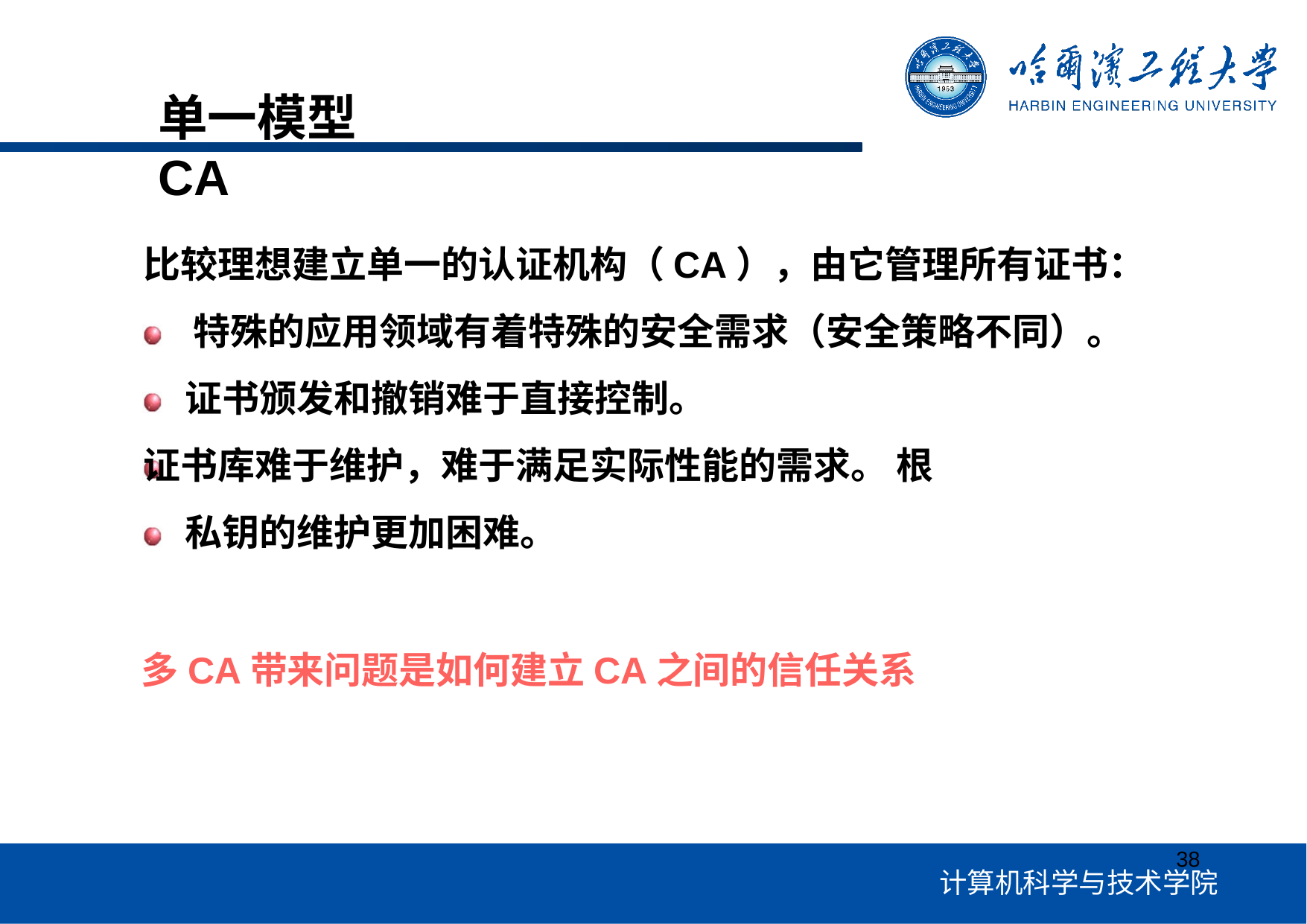

# 单一模型CA
比较理想建立单一的认证机构（CA），由它管理所有证书： 特殊的应用领域有着特殊的安全需求（安全策略不同）。 证书颁发和撤销难于直接控制。
证书库难于维护，难于满足实际性能的需求。 根私钥的维护更加困难。

多CA带来问题是如何建立CA之间的信任关系

38